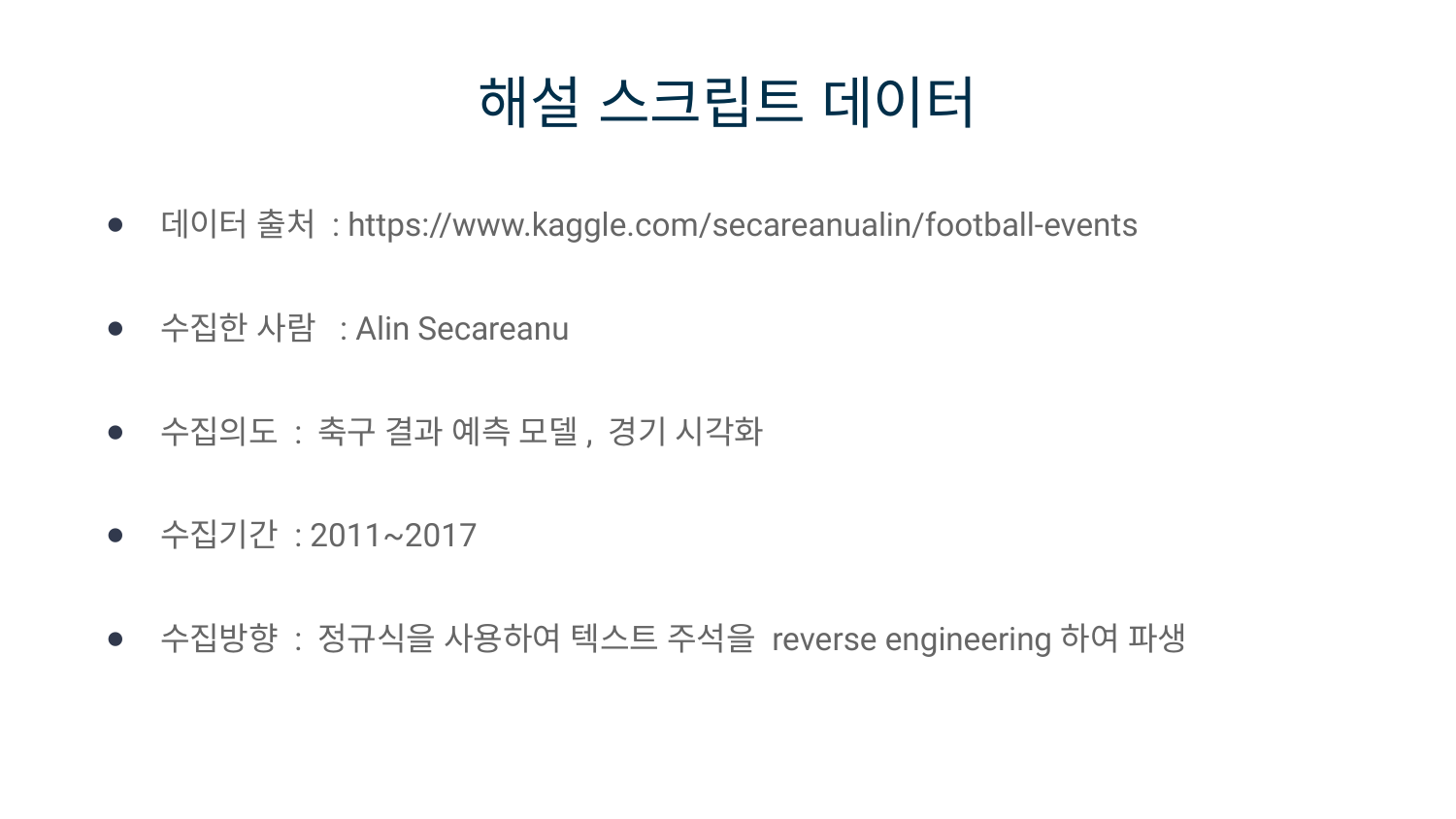

# 해설 스크립트 데이터
데이터 출처 : https://www.kaggle.com/secareanualin/football-events

수집한 사람  : Alin Secareanu

수집의도 : 축구 결과 예측 모델, 경기 시각화

수집기간 : 2011~2017

수집방향 : 정규식을 사용하여 텍스트 주석을 reverse engineering하여 파생